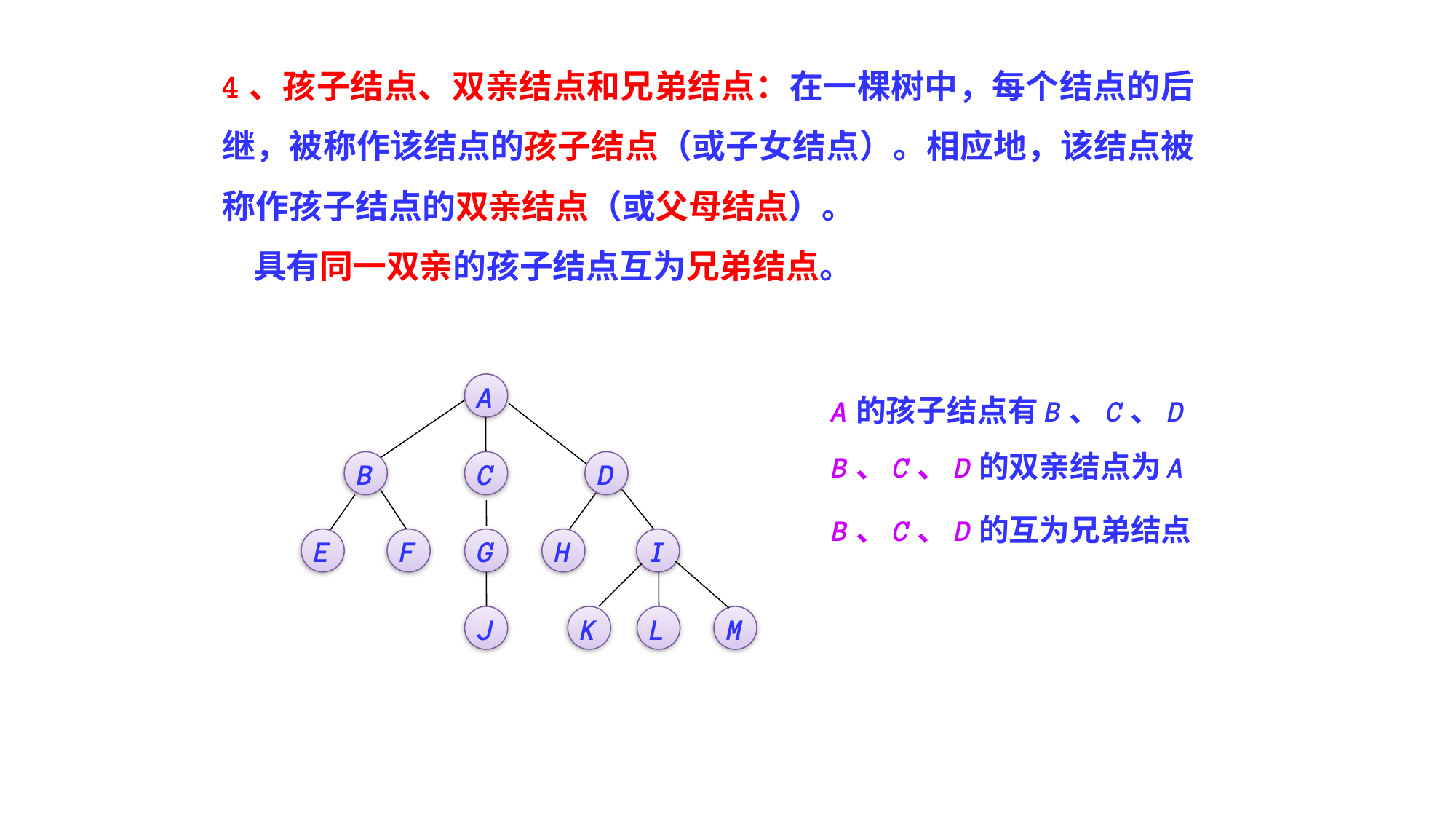

4、孩子结点、双亲结点和兄弟结点：在一棵树中，每个结点的后继，被称作该结点的孩子结点（或子女结点）。相应地，该结点被称作孩子结点的双亲结点（或父母结点）。
   具有同一双亲的孩子结点互为兄弟结点。
A
A的孩子结点有B、C、D

B、C、D的双亲结点为A
B
C
D

B、C、D的互为兄弟结点
E
F
G
H
I

J
K
L
M